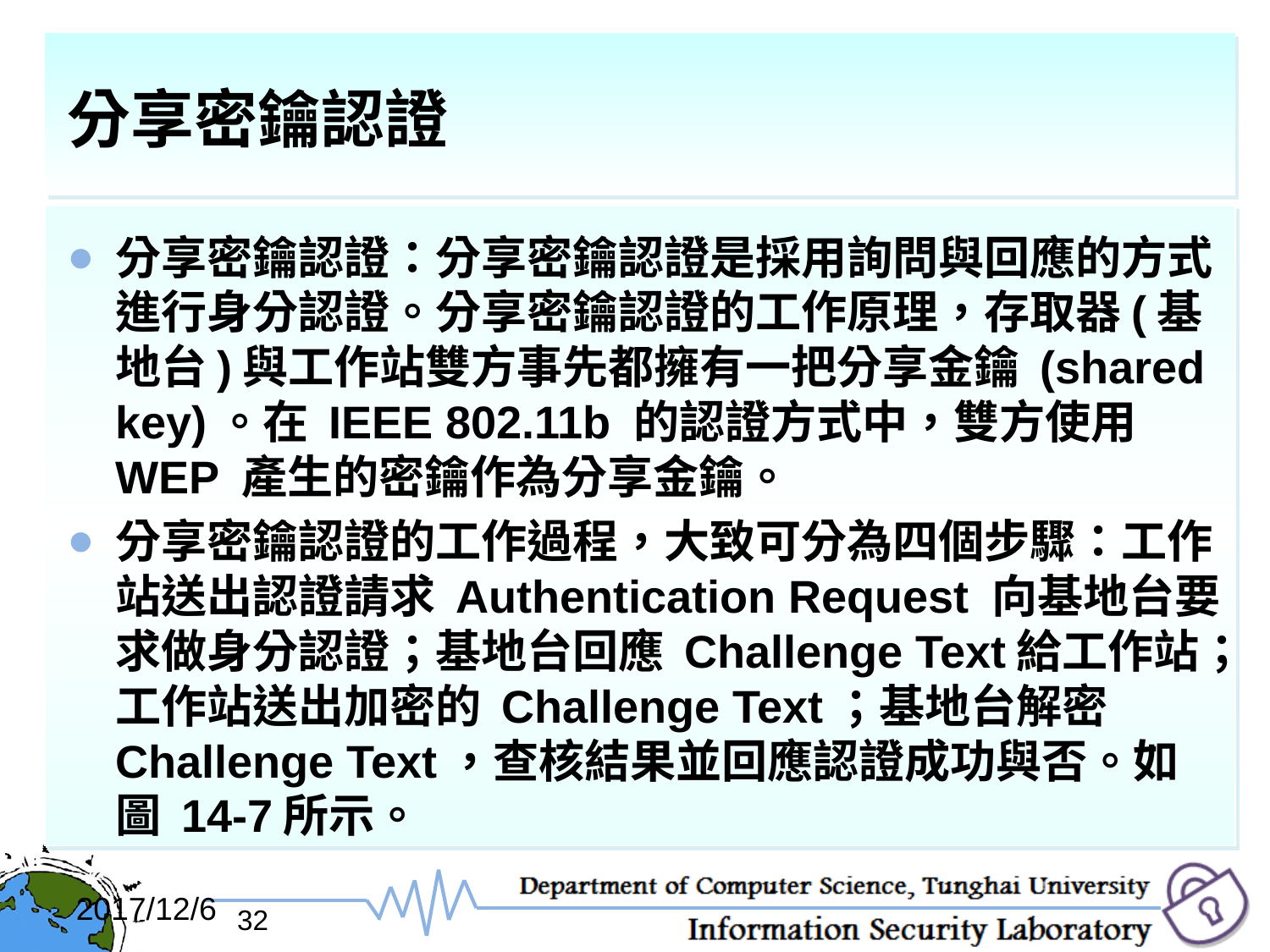

# 分享密鑰認證
分享密鑰認證：分享密鑰認證是採用詢問與回應的方式進行身分認證。分享密鑰認證的工作原理，存取器(基地台)與工作站雙方事先都擁有一把分享金鑰 (shared key)。在 IEEE 802.11b 的認證方式中，雙方使用 WEP 產生的密鑰作為分享金鑰。
分享密鑰認證的工作過程，大致可分為四個步驟：工作站送出認證請求 Authentication Request 向基地台要求做身分認證；基地台回應 Challenge Text給工作站；工作站送出加密的 Challenge Text；基地台解密 Challenge Text，查核結果並回應認證成功與否。如圖 14-7所示。
2017/12/6
32